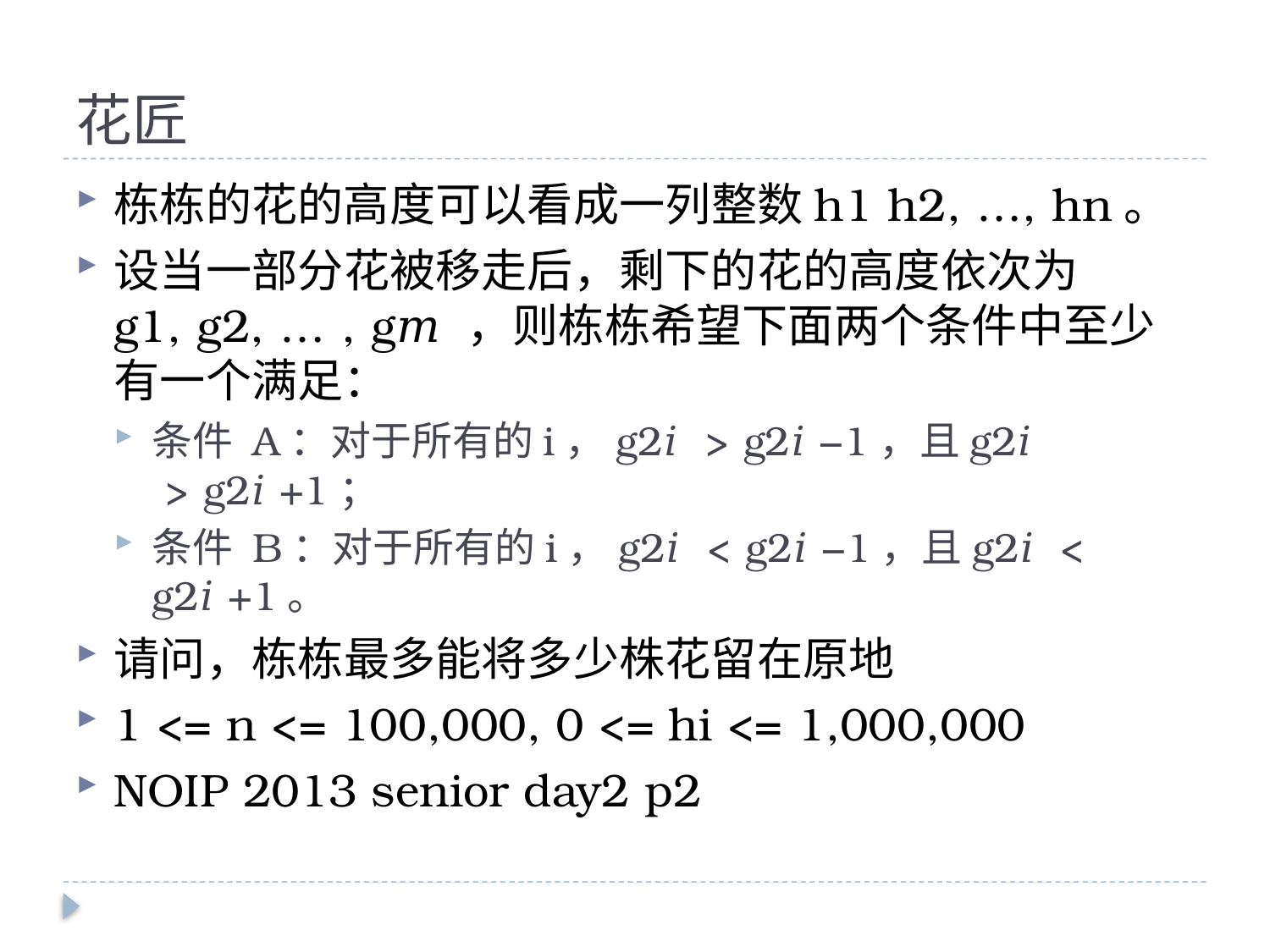

# 花匠
栋栋的花的高度可以看成一列整数h1 h2, …, hn。
设当一部分花被移走后，剩下的花的高度依次为g1, g2, … , g𝑚 ，则栋栋希望下面两个条件中至少有一个满足：
条件 A：对于所有的i，g2𝑖  > g2𝑖 −1，且g2𝑖  > g2𝑖 +1；
条件 B：对于所有的i，g2𝑖  < g2𝑖 −1，且g2𝑖  < g2𝑖 +1。
请问，栋栋最多能将多少株花留在原地
1 <= n <= 100,000, 0 <= hi <= 1,000,000
NOIP 2013 senior day2 p2